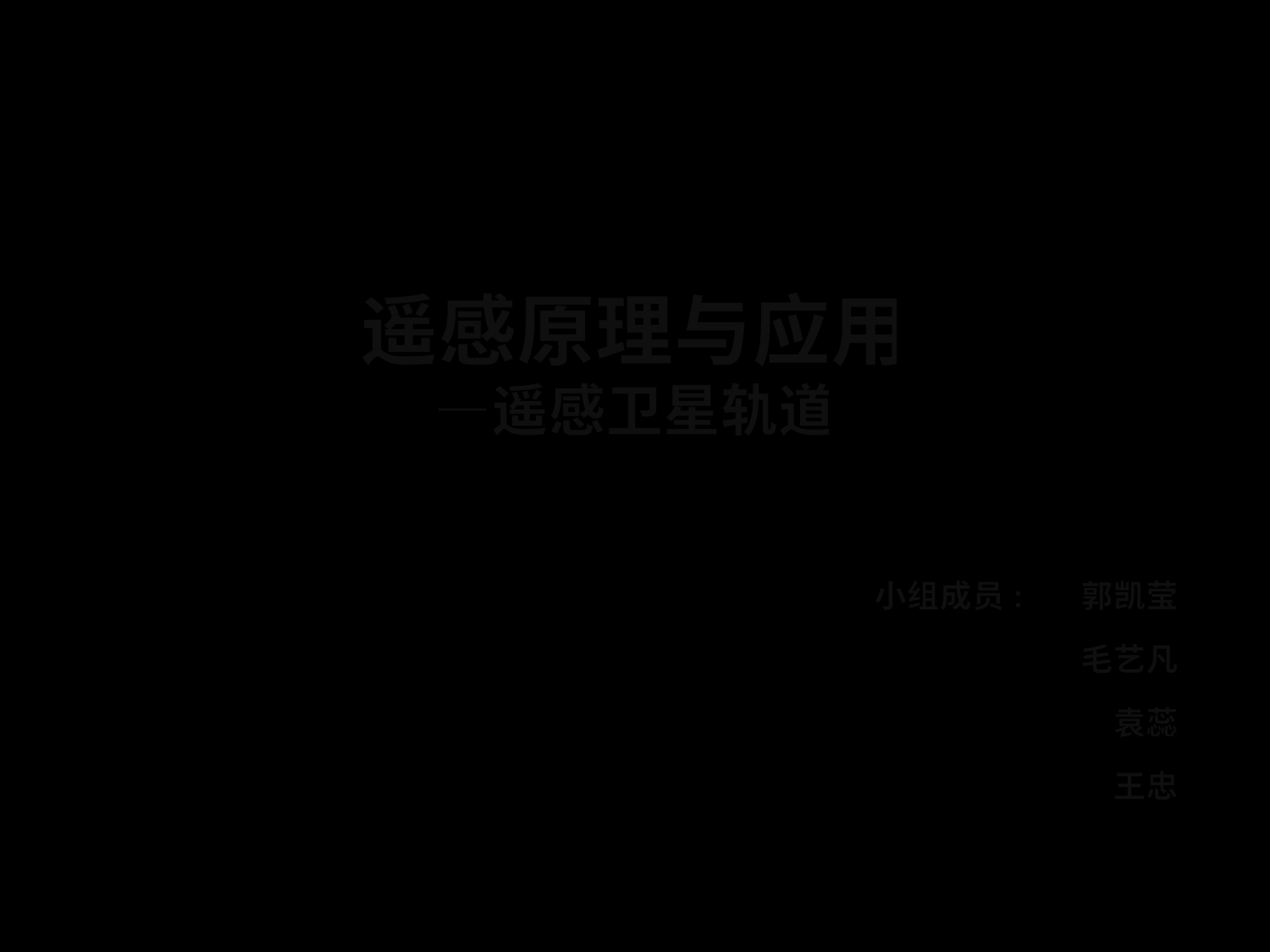

# 遥感原理与应用 —遥感卫星轨道

小组成员:     郭凯莹
毛艺凡
袁蕊
王忠